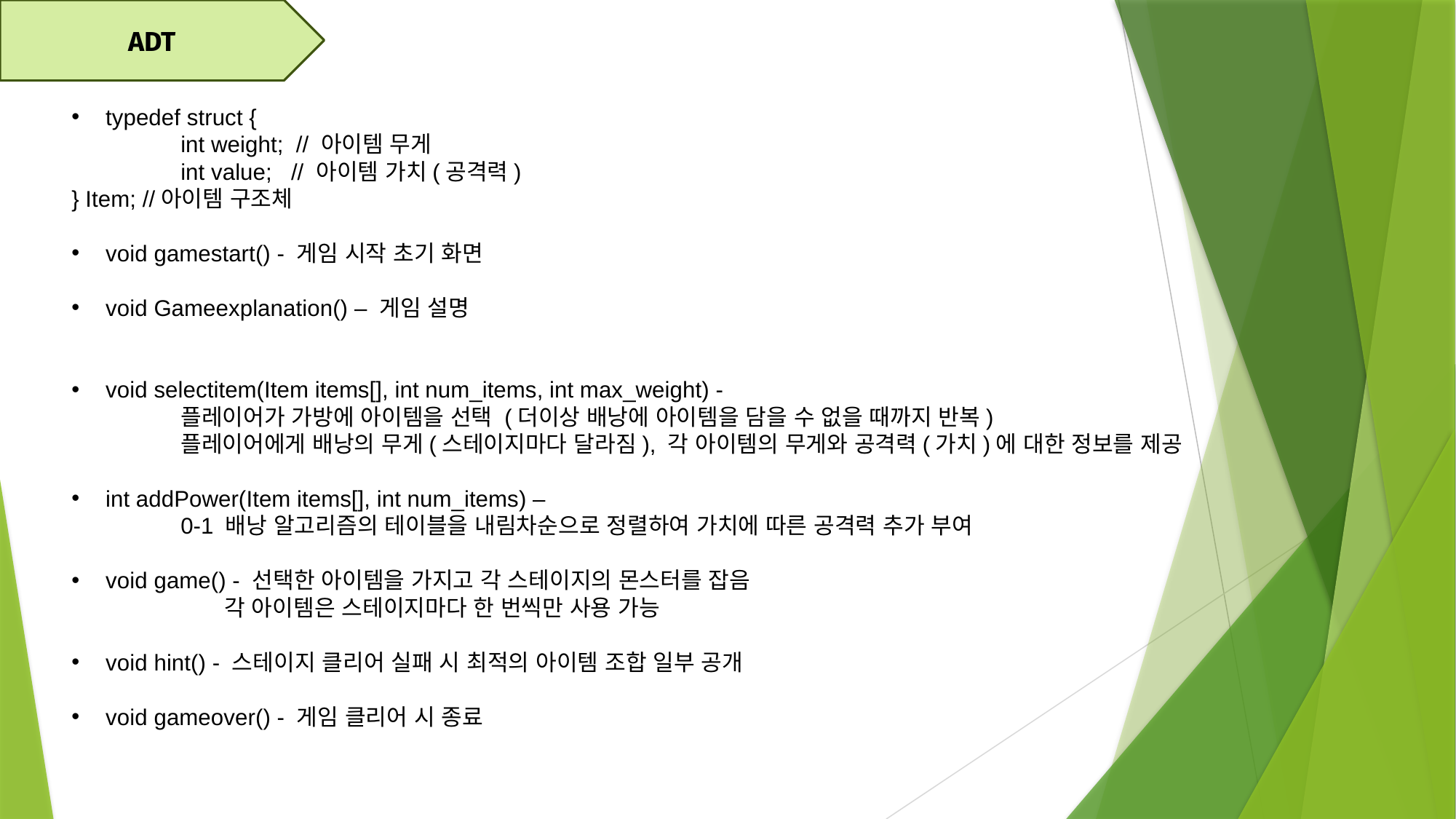

ADT
typedef struct {
	int weight;  // 아이템 무게
	int value;   // 아이템 가치(공격력)
} Item; //아이템 구조체

void gamestart() - 게임 시작 초기 화면

void Gameexplanation() – 게임 설명

void selectitem(Item items[], int num_items, int max_weight) -
	플레이어가 가방에 아이템을 선택 (더이상 배낭에 아이템을 담을 수 없을 때까지 반복)
	플레이어에게 배낭의 무게(스테이지마다 달라짐), 각 아이템의 무게와 공격력(가치)에 대한 정보를 제공

int addPower(Item items[], int num_items) –
	0-1 배낭 알고리즘의 테이블을 내림차순으로 정렬하여 가치에 따른 공격력 추가 부여

void game() - 선택한 아이템을 가지고 각 스테이지의 몬스터를 잡음
	      각 아이템은 스테이지마다 한 번씩만 사용 가능

void hint() - 스테이지 클리어 실패 시 최적의 아이템 조합 일부 공개

void gameover() - 게임 클리어 시 종료